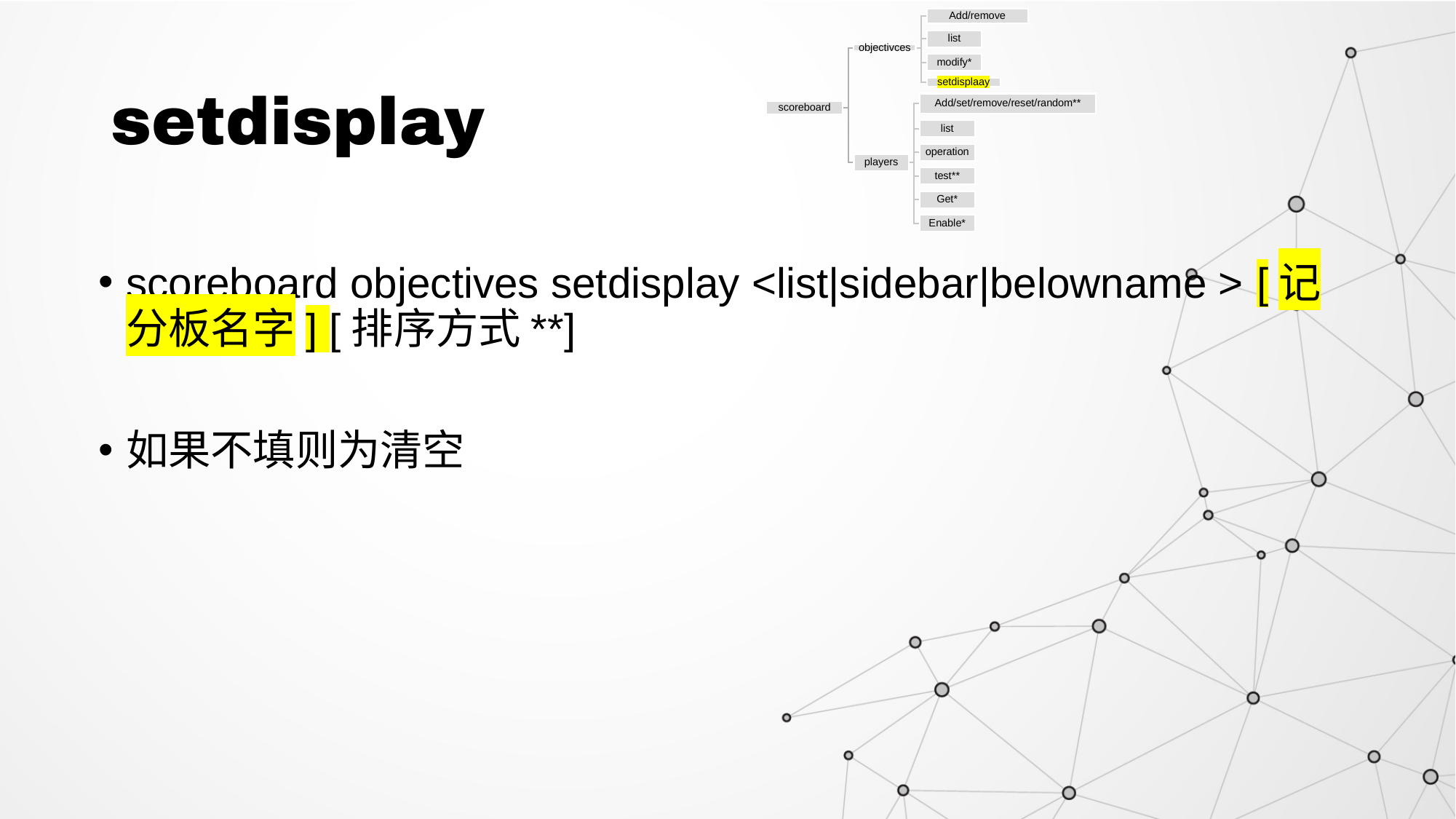

scoreboard
objectivces
Add/remove
list
modify*
setdisplaay
players
Add/set/remove/reset/random**
list
operation
test**
Get*
Enable*
# setdisplay
scoreboard objectives setdisplay <list|sidebar|belowname > [记分板名字] [排序方式**]

如果不填则为清空